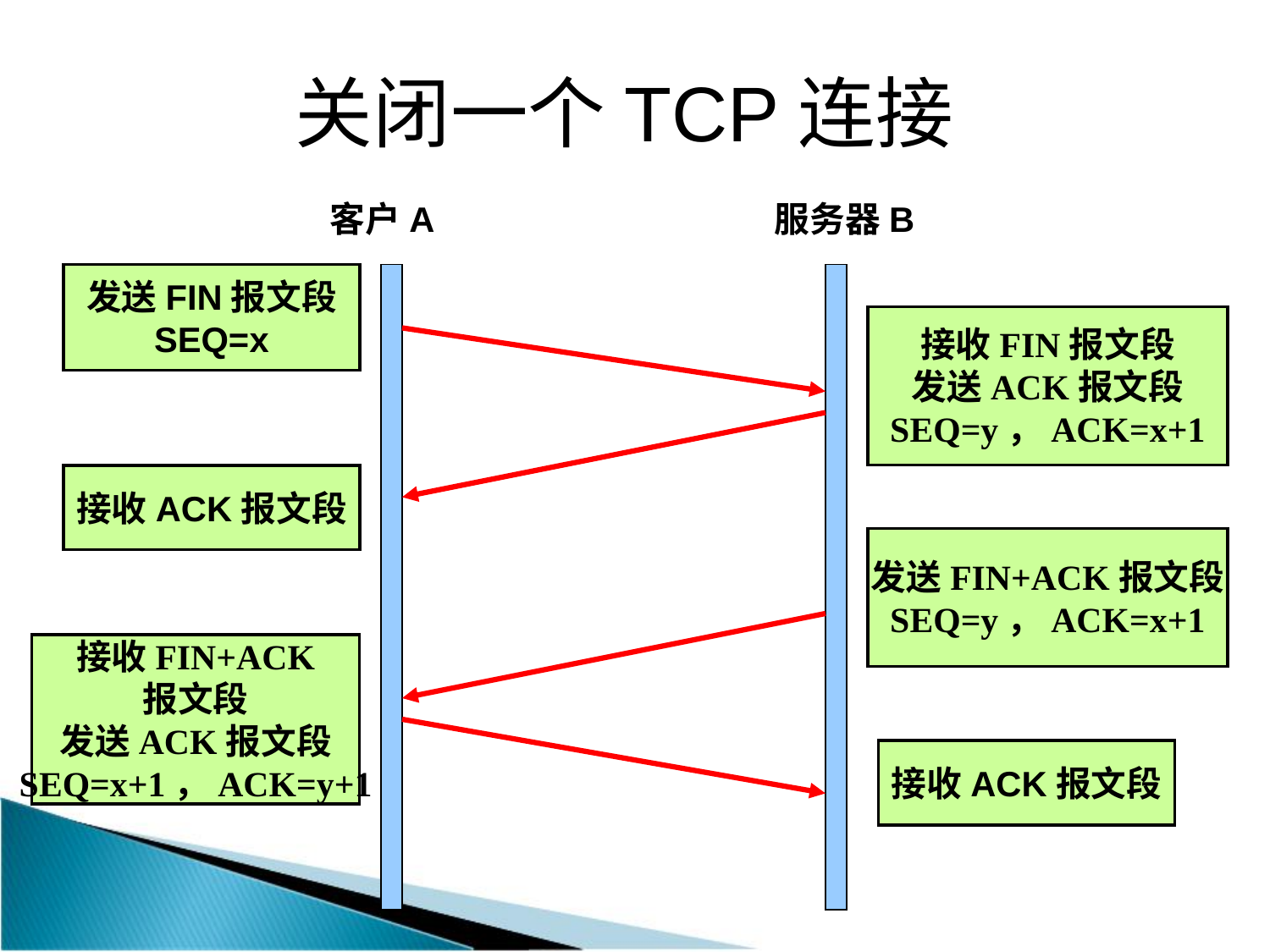

# 关闭一个TCP连接
客户A
服务器B
发送FIN报文段
SEQ=x

接收FIN报文段
发送ACK报文段
SEQ=y，ACK=x+1

接收ACK报文段
发送FIN+ACK报文段
SEQ=y，ACK=x+1

接收FIN+ACK
报文段
发送ACK报文段
SEQ=x+1，ACK=y+1

接收ACK报文段